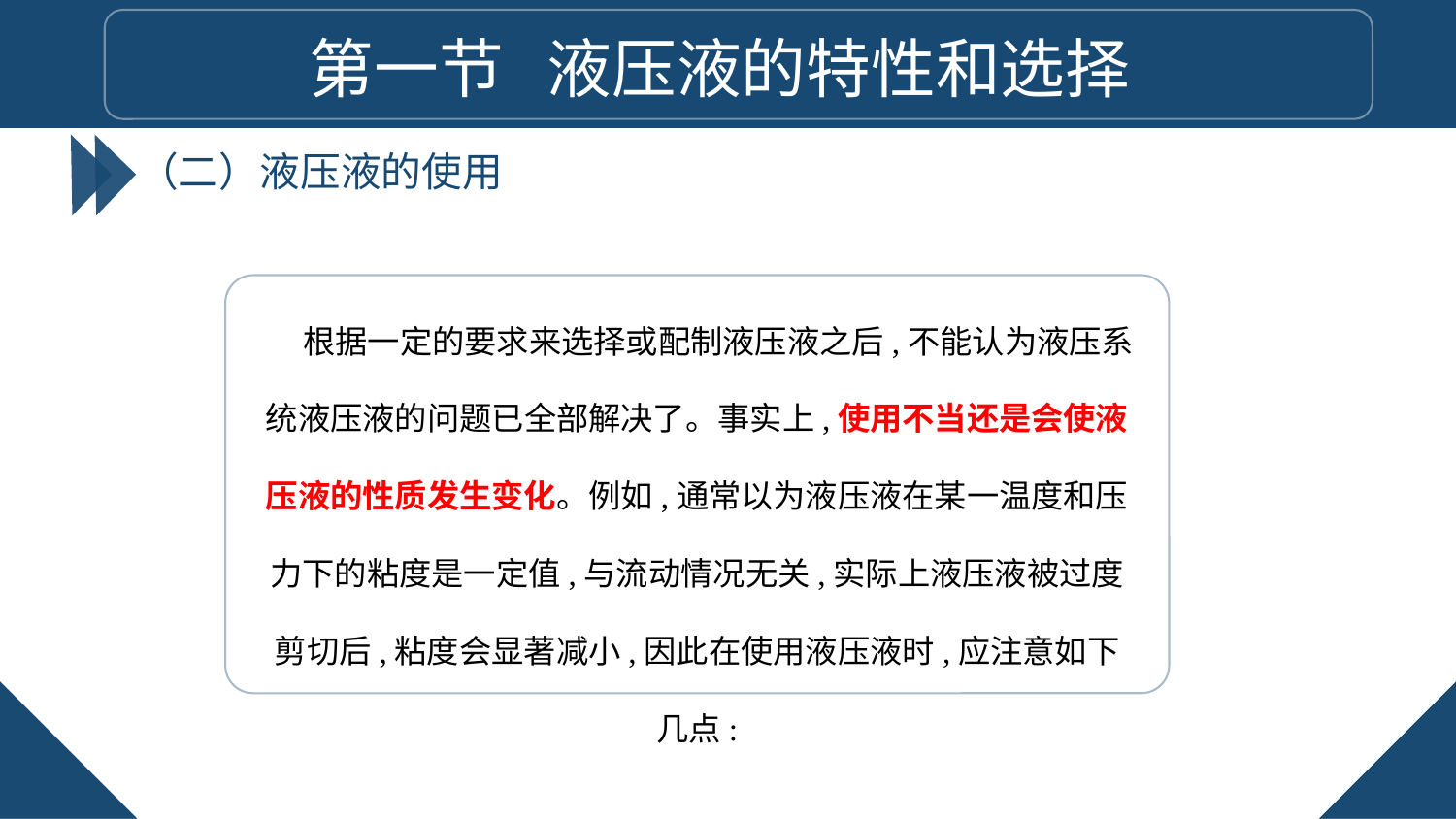

第一节   液压液的特性和选择
（二）液压液的使用

根据一定的要求来选择或配制液压液之后,不能认为液压系统液压液的问题已全部解决了。事实上,使用不当还是会使液压液的性质发生变化。例如,通常以为液压液在某一温度和压力下的粘度是一定值,与流动情况无关,实际上液压液被过度剪切后,粘度会显著减小,因此在使用液压液时,应注意如下几点: